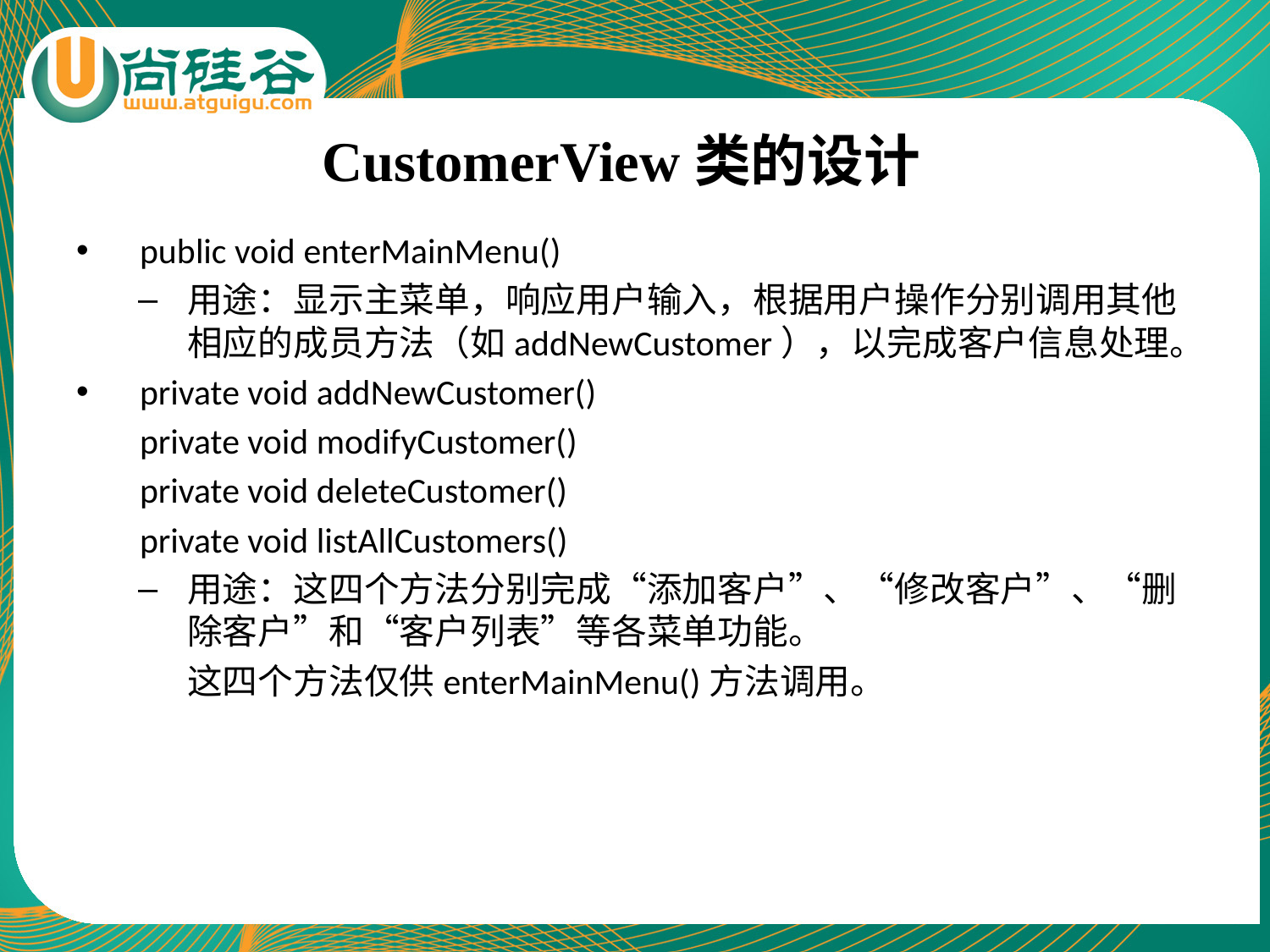

# CustomerView类的设计
public void enterMainMenu()
用途：显示主菜单，响应用户输入，根据用户操作分别调用其他相应的成员方法（如addNewCustomer），以完成客户信息处理。
private void addNewCustomer()
	private void modifyCustomer()
	private void deleteCustomer()
	private void listAllCustomers()
用途：这四个方法分别完成“添加客户”、“修改客户”、“删除客户”和“客户列表”等各菜单功能。
	这四个方法仅供enterMainMenu()方法调用。